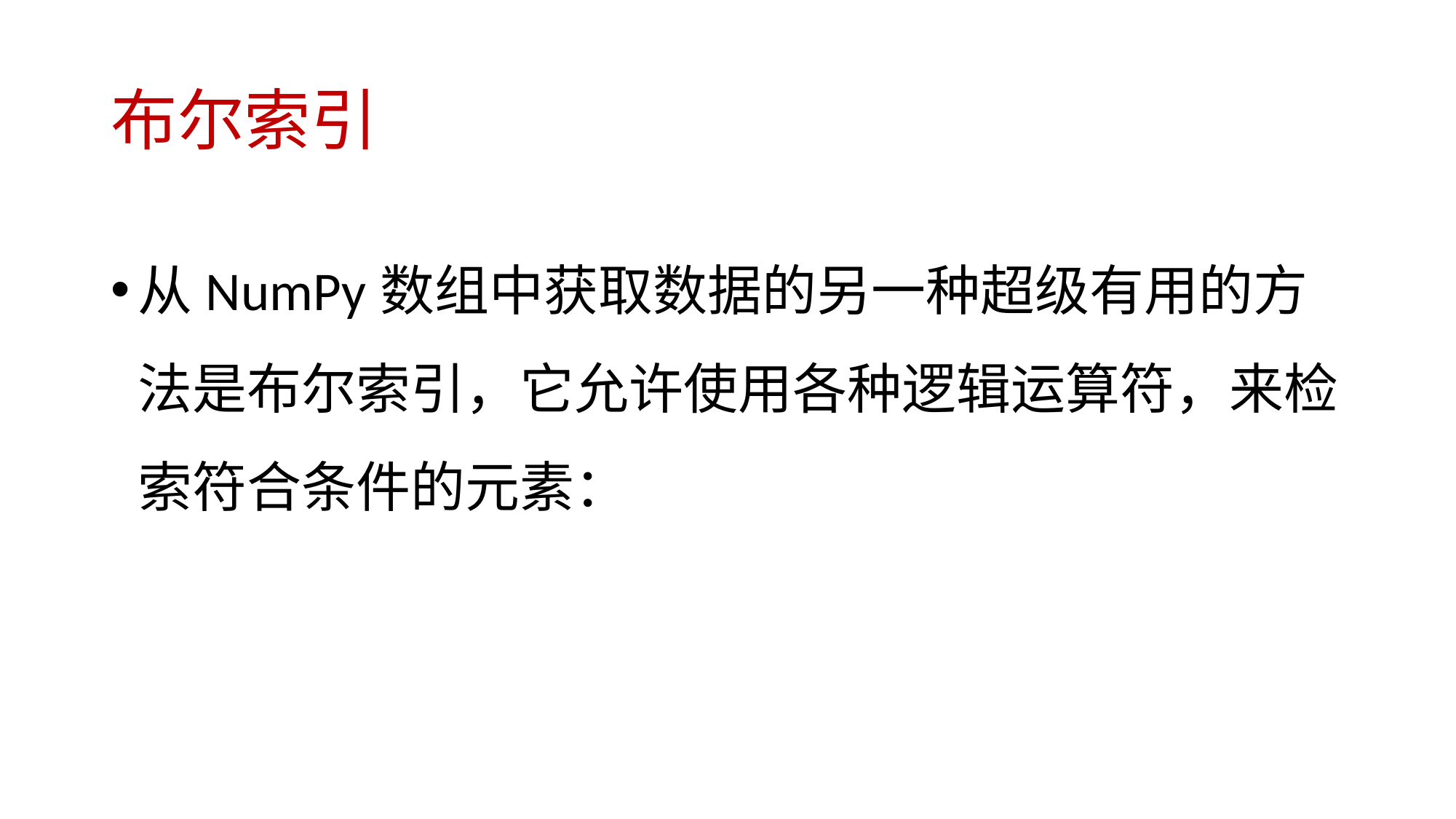

# 布尔索引
从NumPy数组中获取数据的另一种超级有用的方法是布尔索引，它允许使用各种逻辑运算符，来检索符合条件的元素：